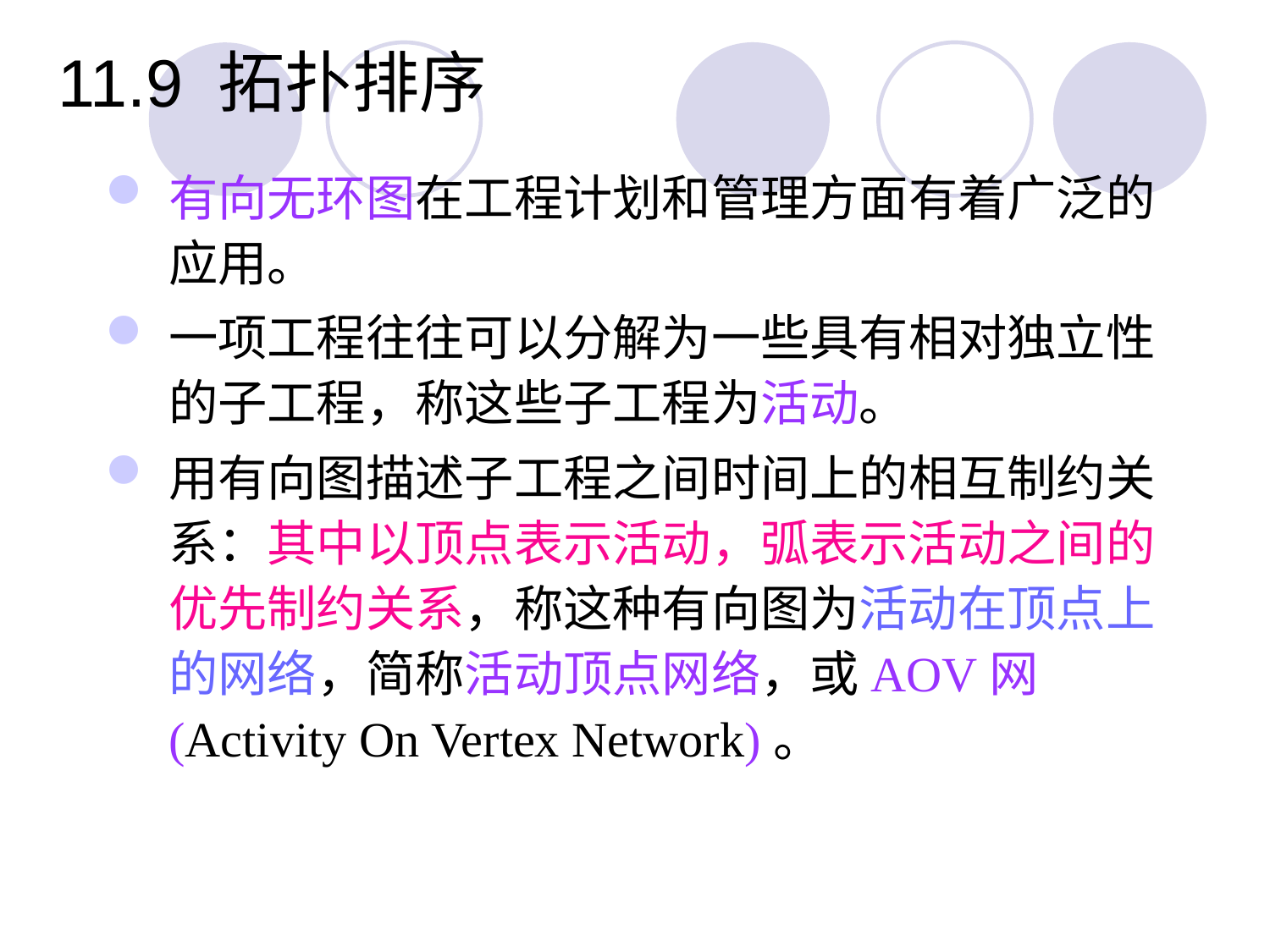

11.9 拓扑排序
65

有向无环图在工程计划和管理方面有着广泛的应用。
一项工程往往可以分解为一些具有相对独立性的子工程，称这些子工程为活动。
用有向图描述子工程之间时间上的相互制约关系：其中以顶点表示活动，弧表示活动之间的优先制约关系，称这种有向图为活动在顶点上的网络，简称活动顶点网络，或AOV网(Activity On Vertex Network)。